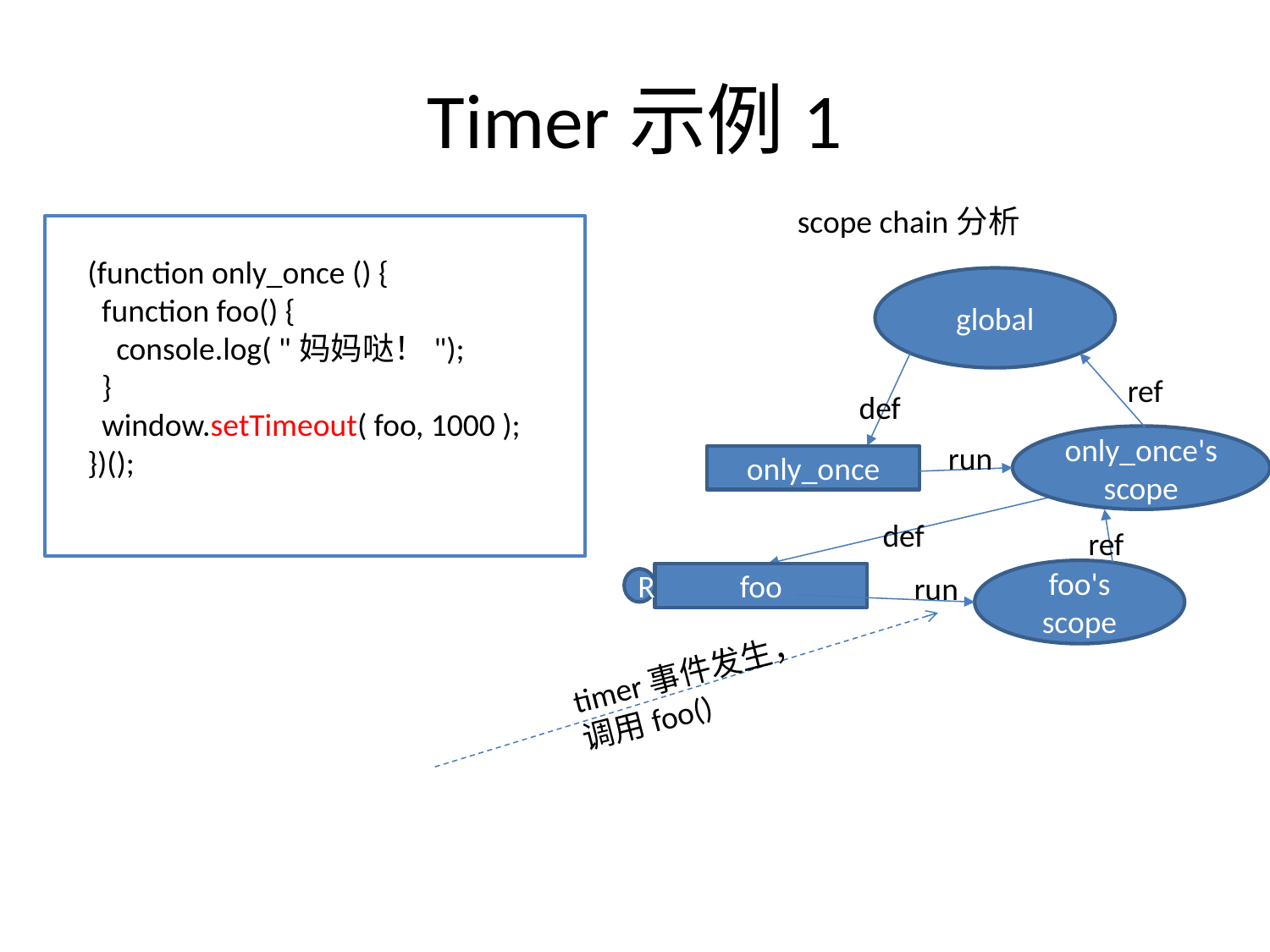

# Timer示例1
scope chain分析

(function only_once () {
  function foo() {
    console.log( "妈妈哒！");
  }
  window.setTimeout( foo, 1000 );
})();
global
ref
def
only_once's
scope
run
only_once
def
ref
foo's scope
run
foo
R
timer事件发生，调用foo()